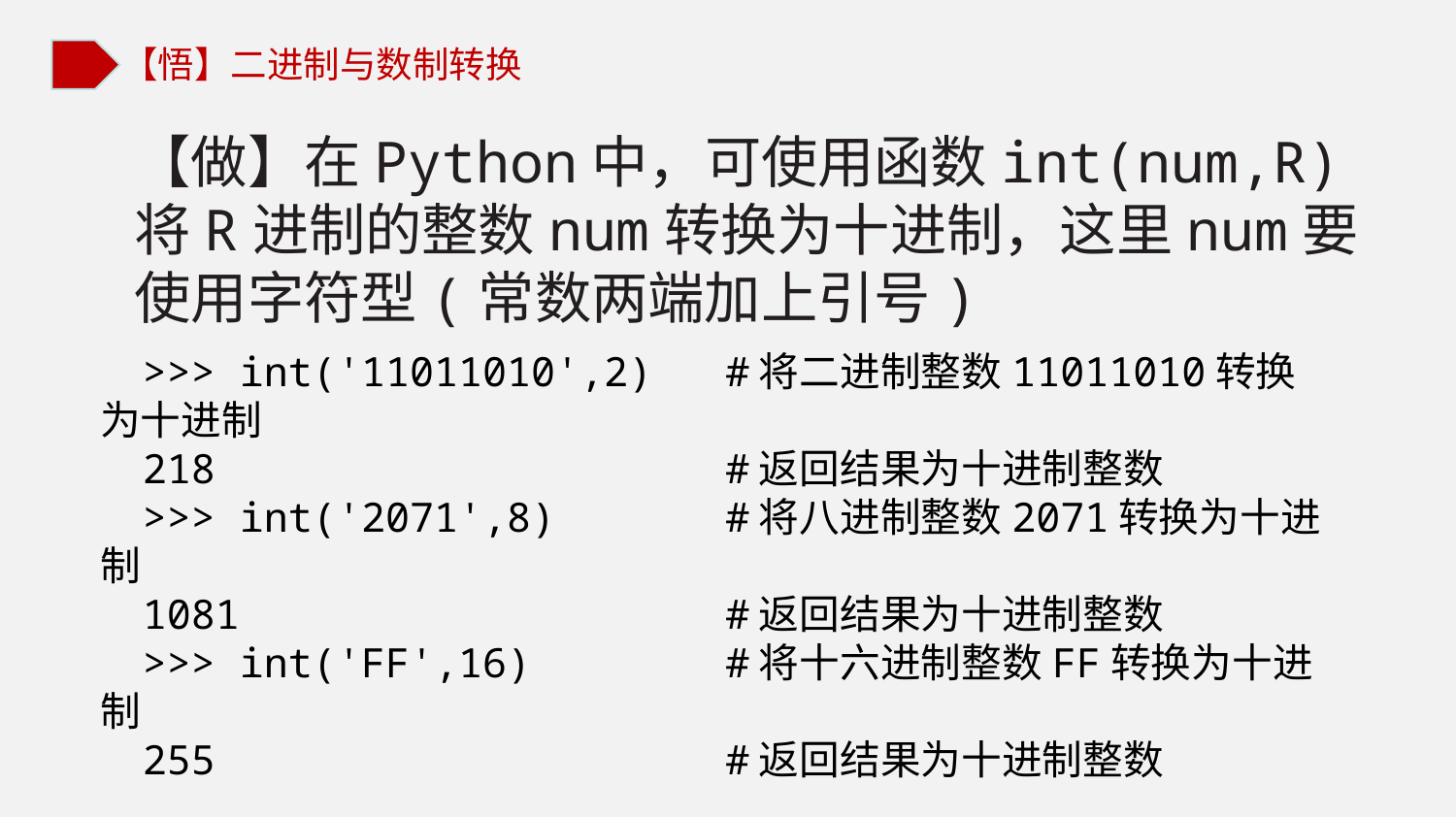

【悟】二进制与数制转换
【做】在Python中，可使用函数int(num,R)将R进制的整数num转换为十进制，这里num要使用字符型(常数两端加上引号)
>>> int('11011010',2)   #将二进制整数11011010转换为十进制
218                     #返回结果为十进制整数
>>> int('2071',8)       #将八进制整数2071转换为十进制
1081                    #返回结果为十进制整数
>>> int('FF',16)        #将十六进制整数FF转换为十进制
255                     #返回结果为十进制整数